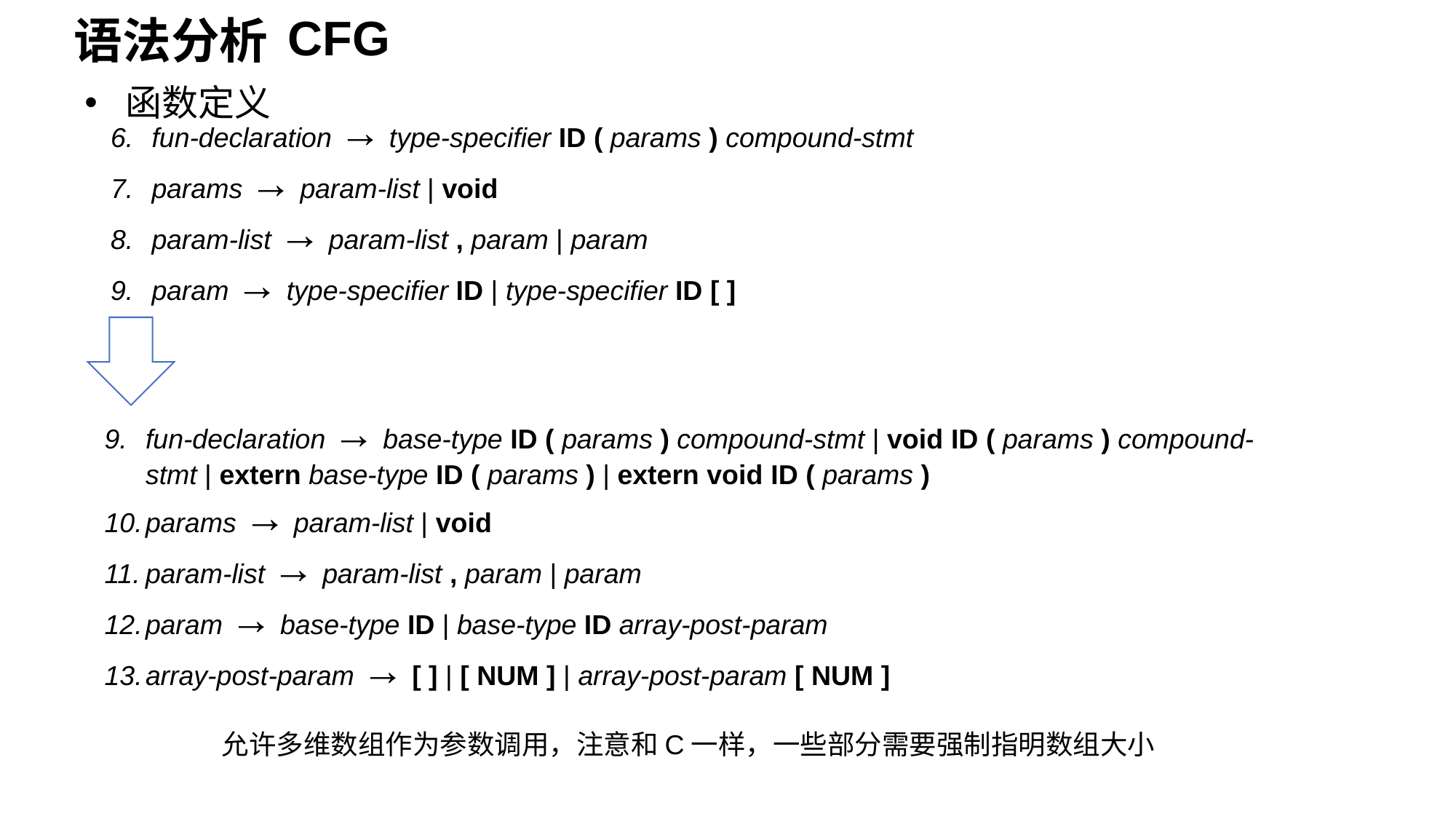

CFG
语法分析
函数定义
fun-declaration → type-specifier ID ( params ) compound-stmt
params → param-list | void
param-list → param-list , param | param
param → type-specifier ID | type-specifier ID [ ]

fun-declaration → base-type ID ( params ) compound-stmt | void ID ( params ) compound-stmt | extern base-type ID ( params ) | extern void ID ( params )
params → param-list | void
param-list → param-list , param | param
param → base-type ID | base-type ID array-post-param
array-post-param → [ ] | [ NUM ] | array-post-param [ NUM ]
允许多维数组作为参数调用，注意和C一样，一些部分需要强制指明数组大小